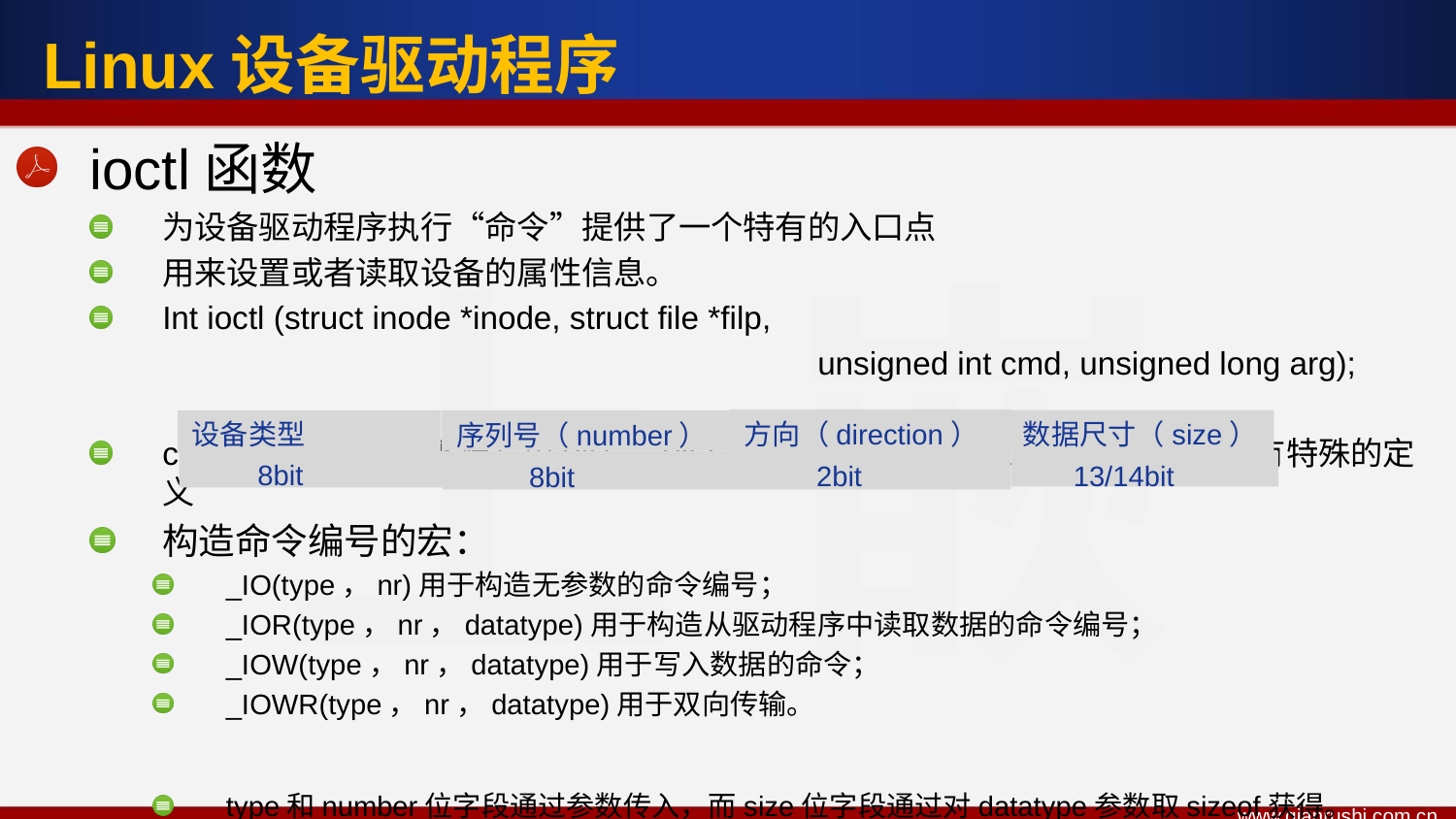

Linux设备驱动程序
ioctl函数
为设备驱动程序执行“命令”提供了一个特有的入口点
用来设置或者读取设备的属性信息。
Int ioctl (struct inode *inode, struct file *filp,
					unsigned int cmd, unsigned long arg);

cmd 参数的定义,不推荐用0x1，0x2之类的值,Linux对ioctl()的cmd参数有特殊的定义
构造命令编号的宏：
_IO(type，nr)用于构造无参数的命令编号；
_IOR(type，nr，datatype)用于构造从驱动程序中读取数据的命令编号；
_IOW(type，nr，datatype)用于写入数据的命令；
_IOWR(type，nr，datatype)用于双向传输。

type和number位字段通过参数传入，而size位字段通过对datatype参数取sizeof获得。

设备类型（type）
序列号（number）
方向（direction）
数据尺寸（size）
        8bit
         2bit
      13/14bit
         8bit